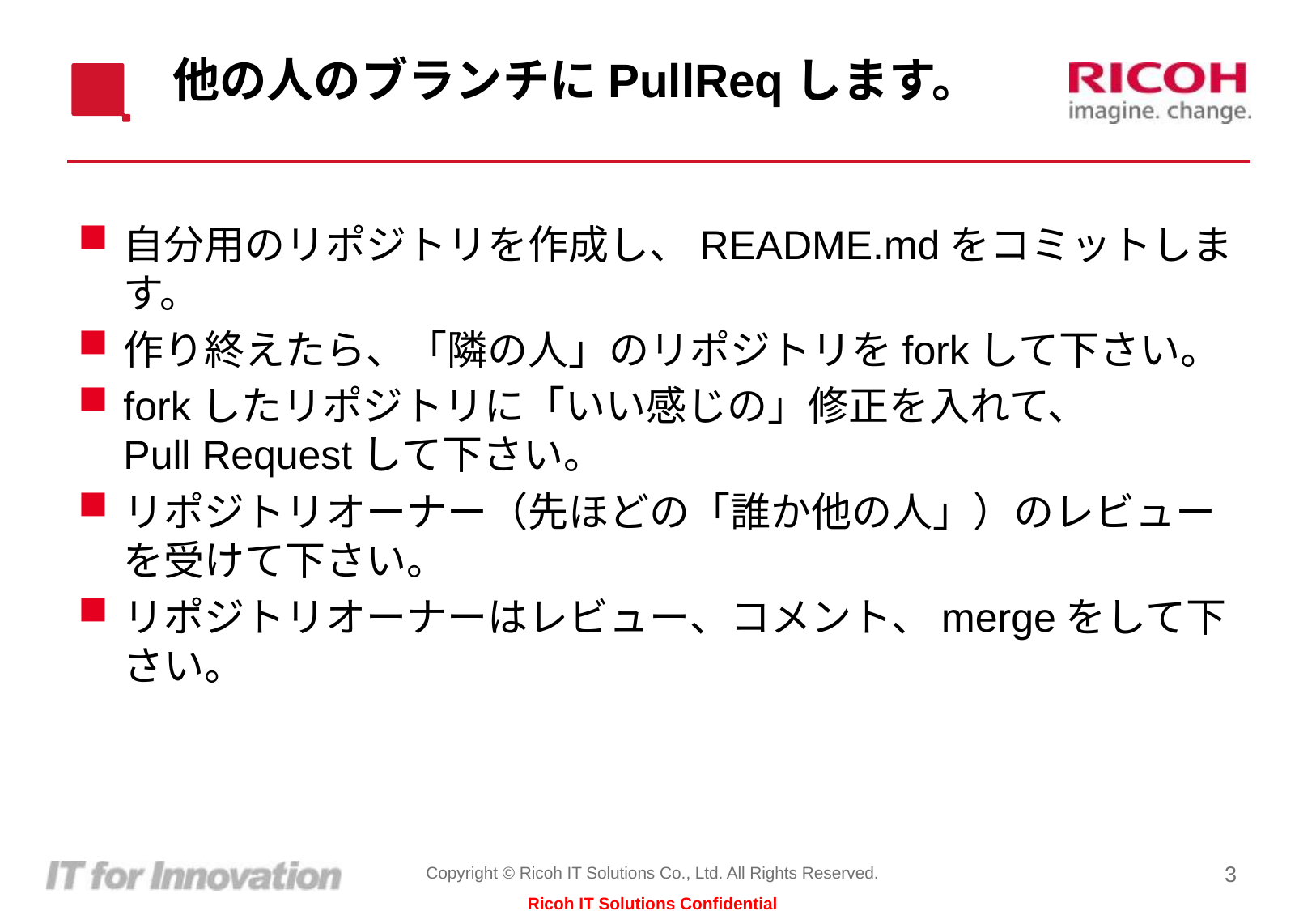

# 他の人のブランチにPullReqします。
自分用のリポジトリを作成し、README.mdをコミットします。
作り終えたら、「隣の人」のリポジトリをforkして下さい。
forkしたリポジトリに「いい感じの」修正を入れて、
Pull Requestして下さい。
リポジトリオーナー（先ほどの「誰か他の人」）のレビューを受けて下さい。
リポジトリオーナーはレビュー、コメント、mergeをして下さい。

3